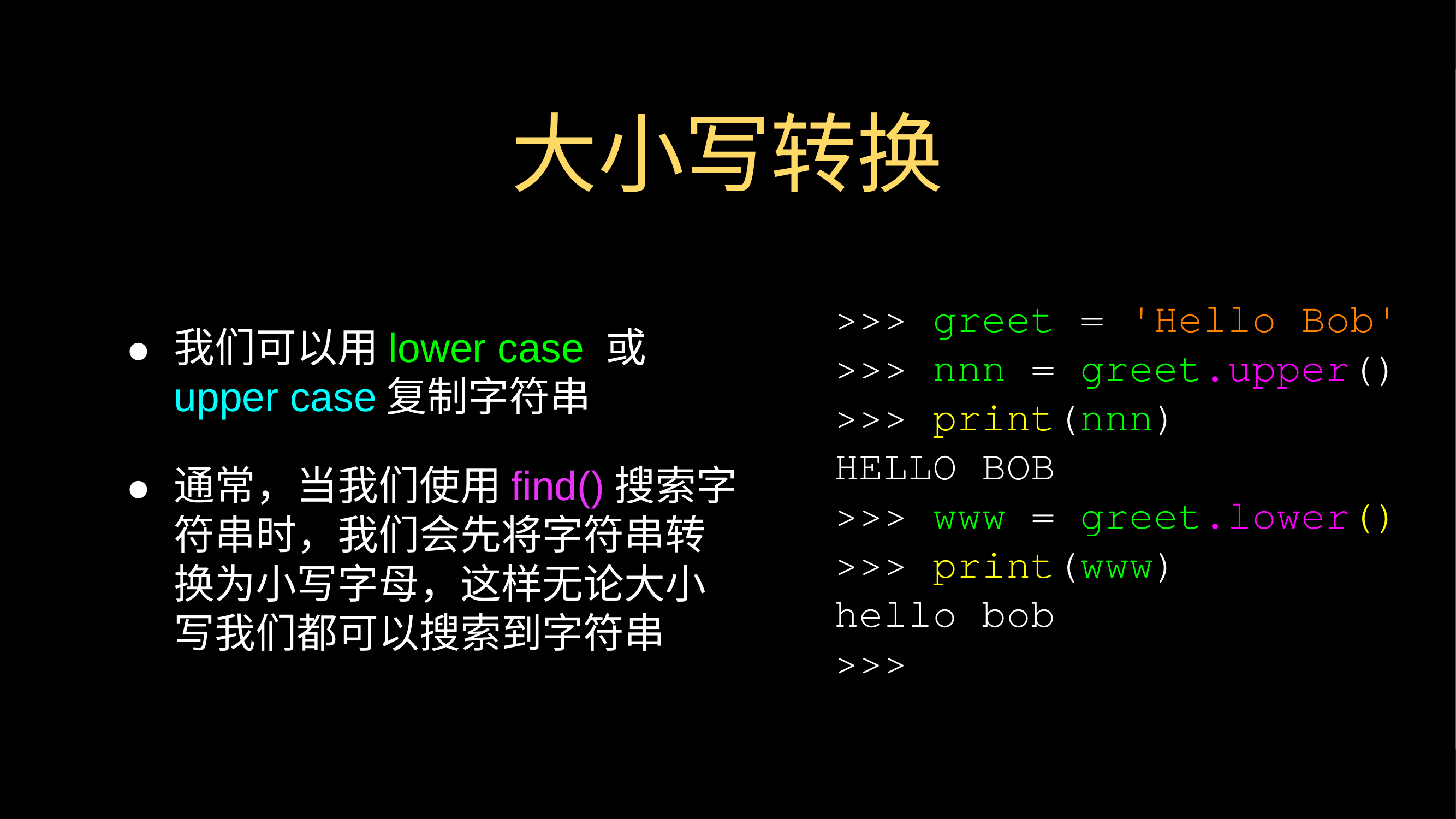

# 大小写转换
我们可以用lower case 或 upper case复制字符串
通常，当我们使用find()搜索字符串时，我们会先将字符串转换为小写字母，这样无论大小写我们都可以搜索到字符串
>>> greet = 'Hello Bob'
>>> nnn = greet.upper()
>>> print(nnn)
HELLO BOB
>>> www = greet.lower()
>>> print(www)
hello bob
>>>